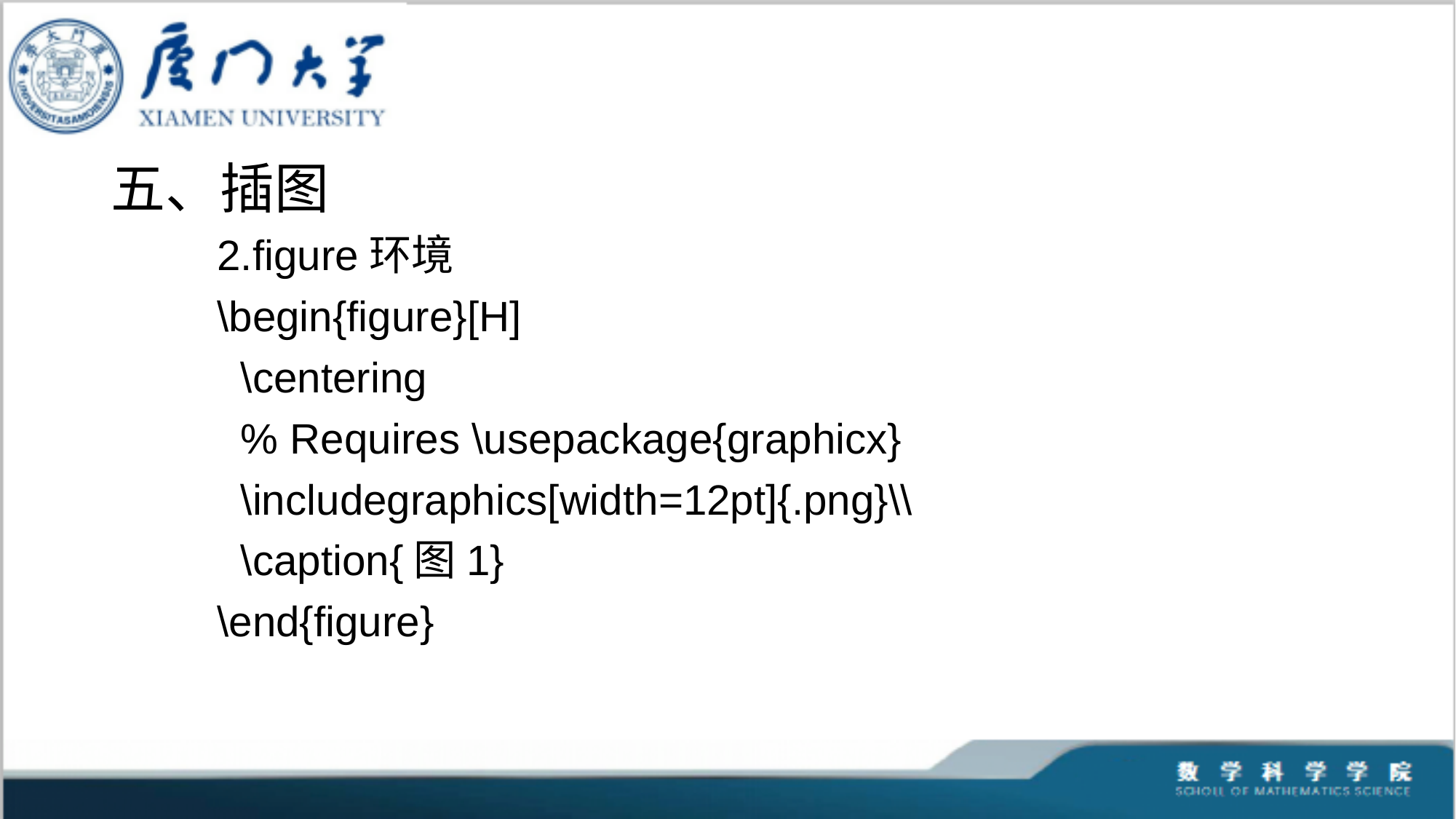

# 五、插图
2.figure环境
\begin{figure}[H]
  \centering
  % Requires \usepackage{graphicx}
  \includegraphics[width=12pt]{.png}\\
  \caption{图1}
\end{figure}